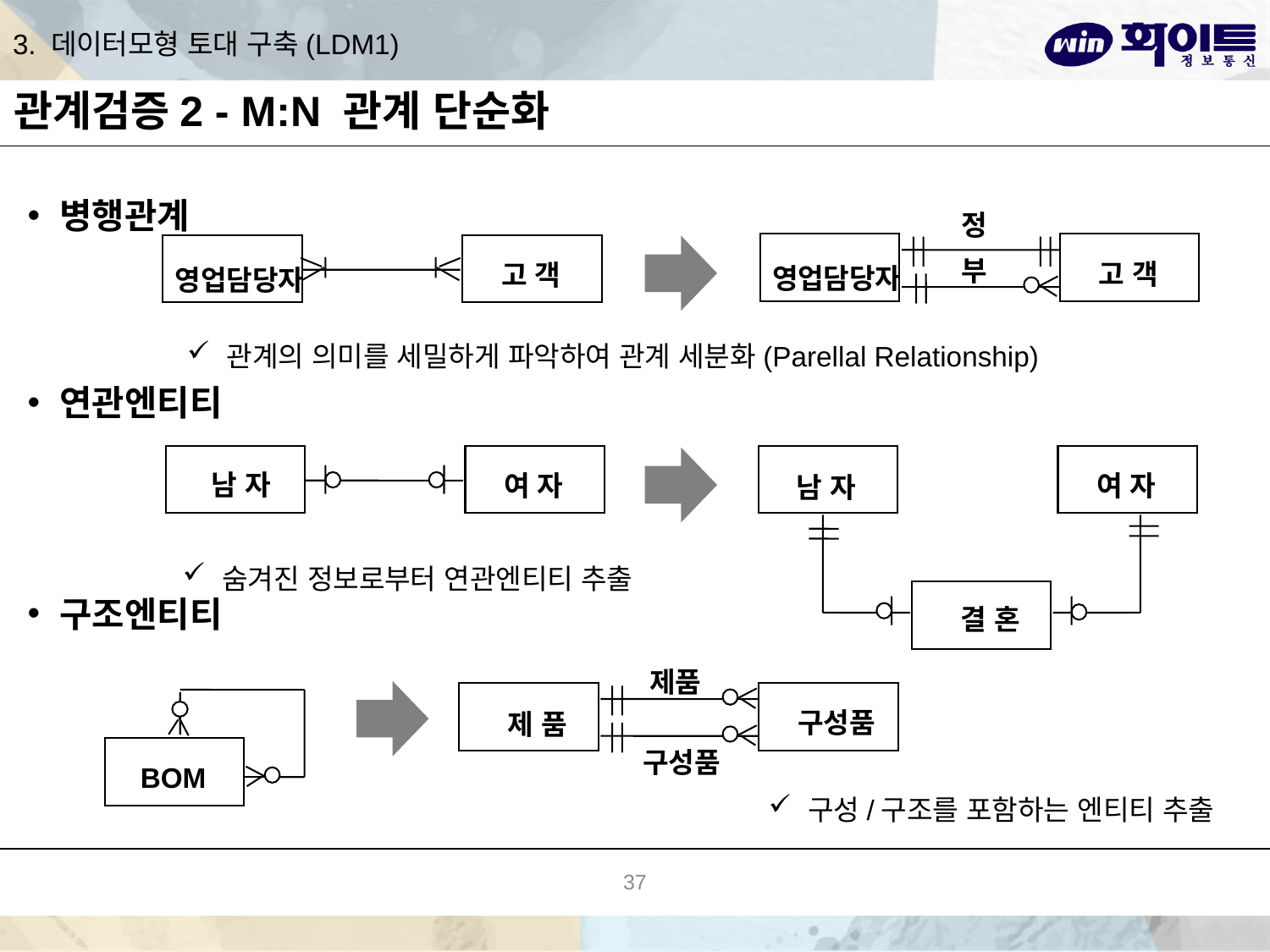

# 3. 데이터모형 토대 구축(LDM1)
관계검증2 - M:N 관계 단순화
병행관계
연관엔티티
구조엔티티
정

부

고 객
고 객
영업담당자
영업담당자

관계의 의미를 세밀하게 파악하여 관계 세분화(Parellal Relationship)

남 자
여 자
여 자
남 자

숨겨진 정보로부터 연관엔티티 추출

결 혼

제품

구성품

제 품

구성품
BOM

구성/구조를 포함하는 엔티티 추출

37